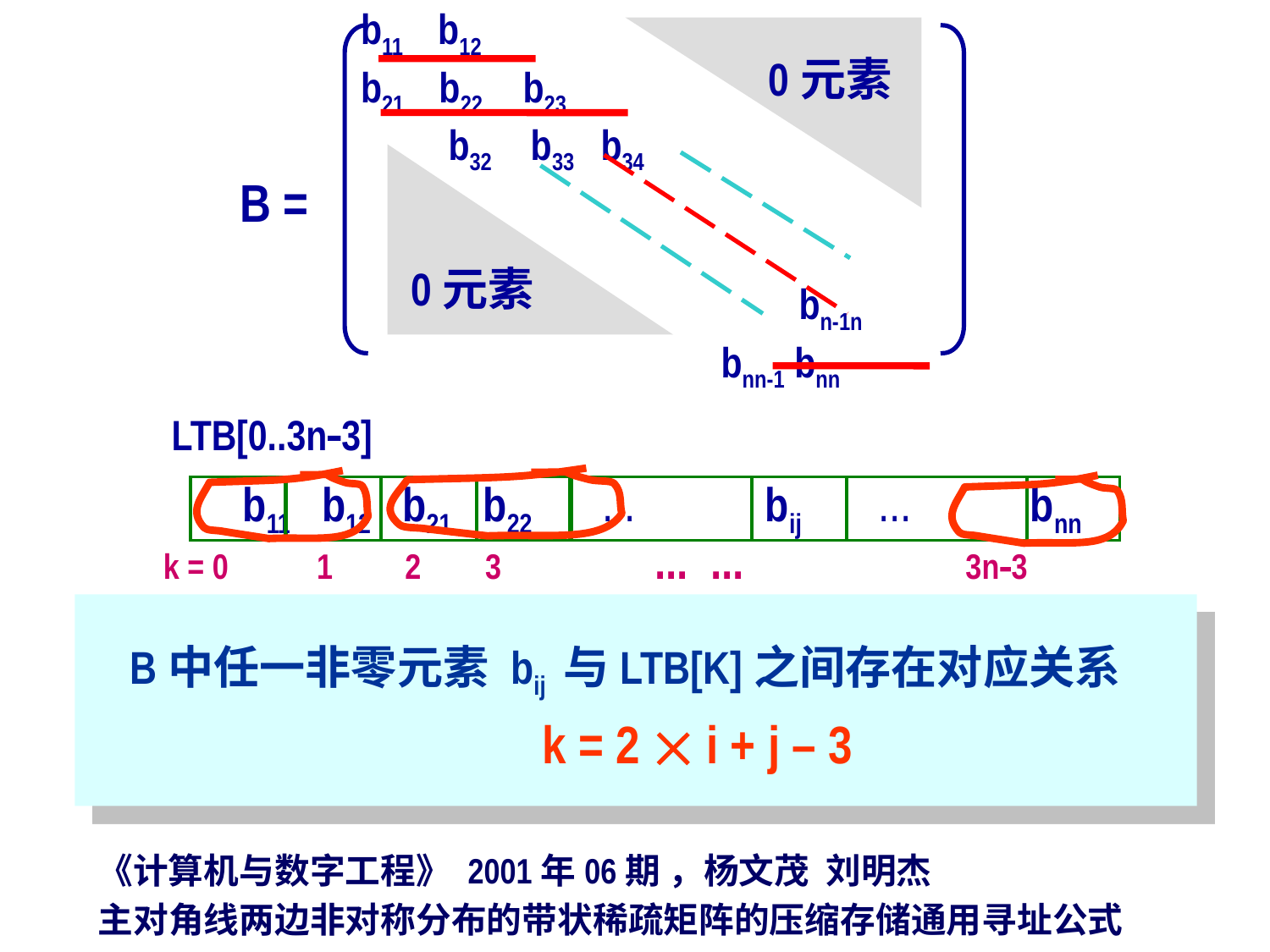

b11    b12
                           b21    b22     b23
                                    b32    b33    b34

                                                                        bn-1n
                                                                bnn-1 bnn

0元素

B =

0元素

LTB[0..3n−3]
b11     b12     b21     b22           ...            bij            ...           bnn

k = 0           1         2        3                   ...  ...                    3n−3

B中任一非零元素 bij 与LTB[K]之间存在对应关系
               k = 2 × i + j – 3
《计算机与数字工程》 2001年06期 ，杨文茂  刘明杰
主对角线两边非对称分布的带状稀疏矩阵的压缩存储通用寻址公式
《计算机与数字工程》 2000年3期 ，刘明杰，杨文茂
m条对角线的n阶对角矩阵压缩存储的通用寻址公式